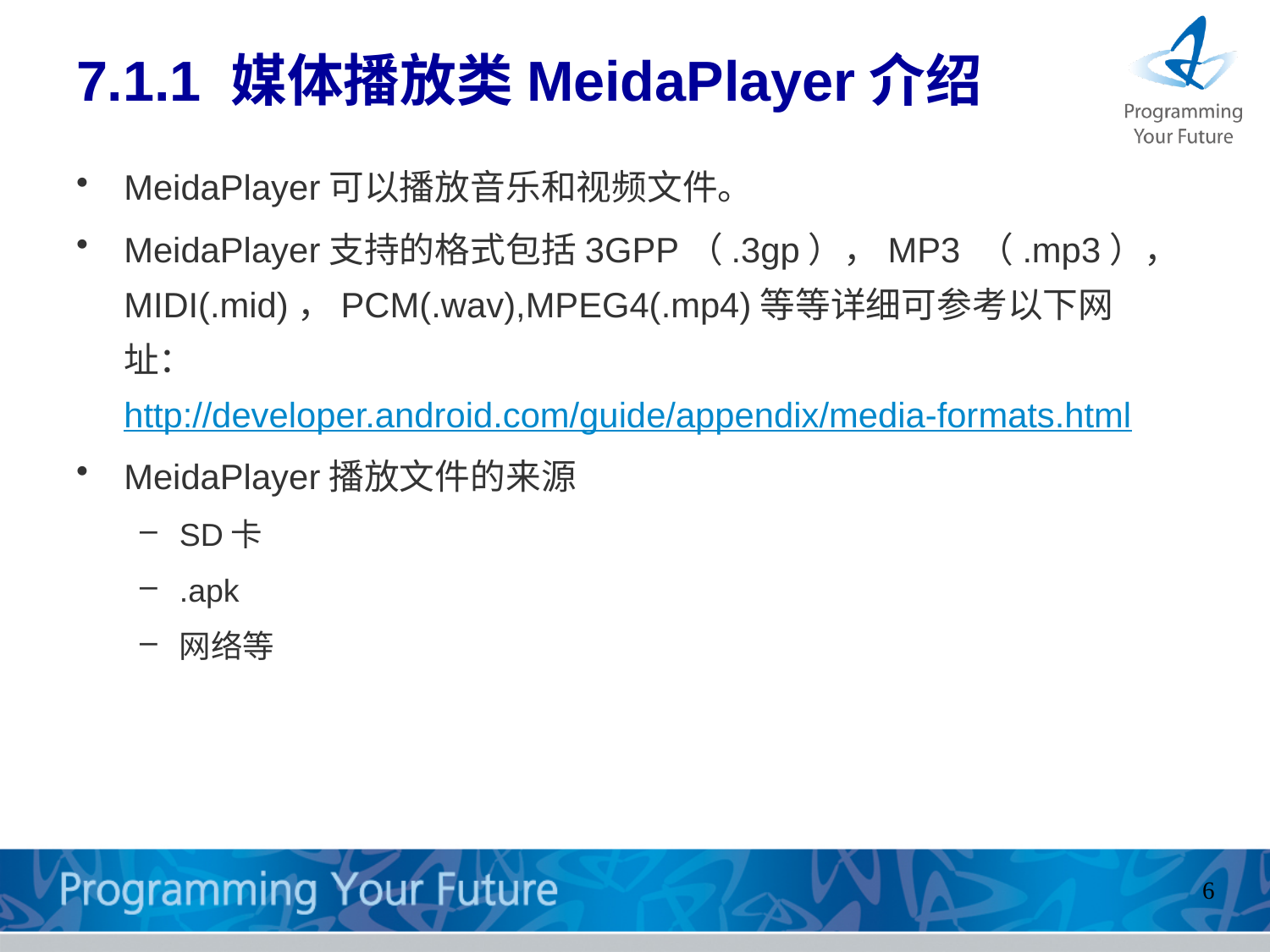

# 7.1.1 媒体播放类MeidaPlayer介绍
MeidaPlayer可以播放音乐和视频文件。
MeidaPlayer支持的格式包括3GPP（.3gp），MP3 （.mp3），MIDI(.mid)，PCM(.wav),MPEG4(.mp4)等等详细可参考以下网址： http://developer.android.com/guide/appendix/media-formats.html
MeidaPlayer播放文件的来源
SD卡
.apk
网络等